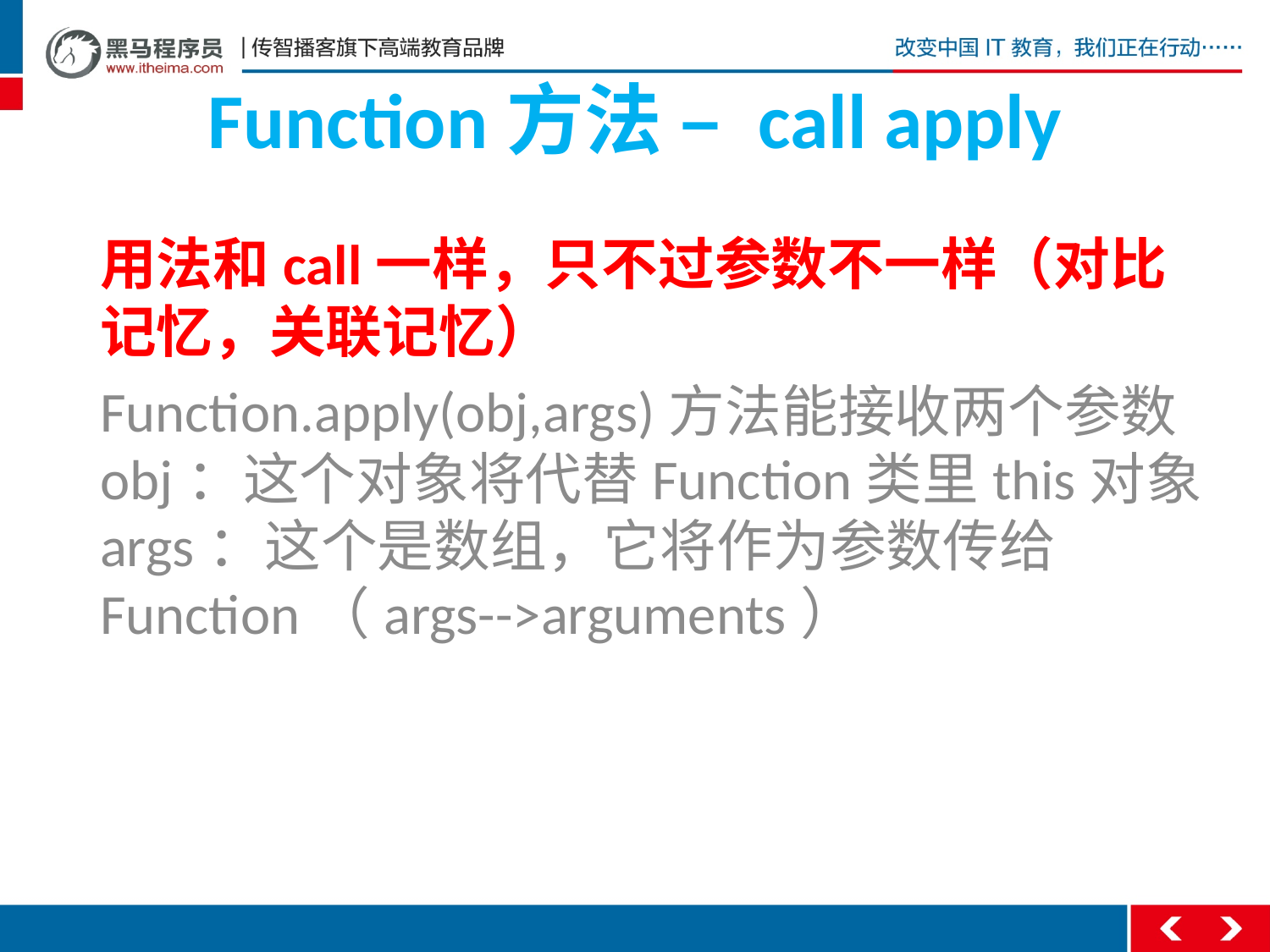

# Function方法 – call apply
用法和call一样，只不过参数不一样（对比记忆，关联记忆）
Function.apply(obj,args)方法能接收两个参数
obj：这个对象将代替Function类里this对象
args：这个是数组，它将作为参数传给Function（args-->arguments）